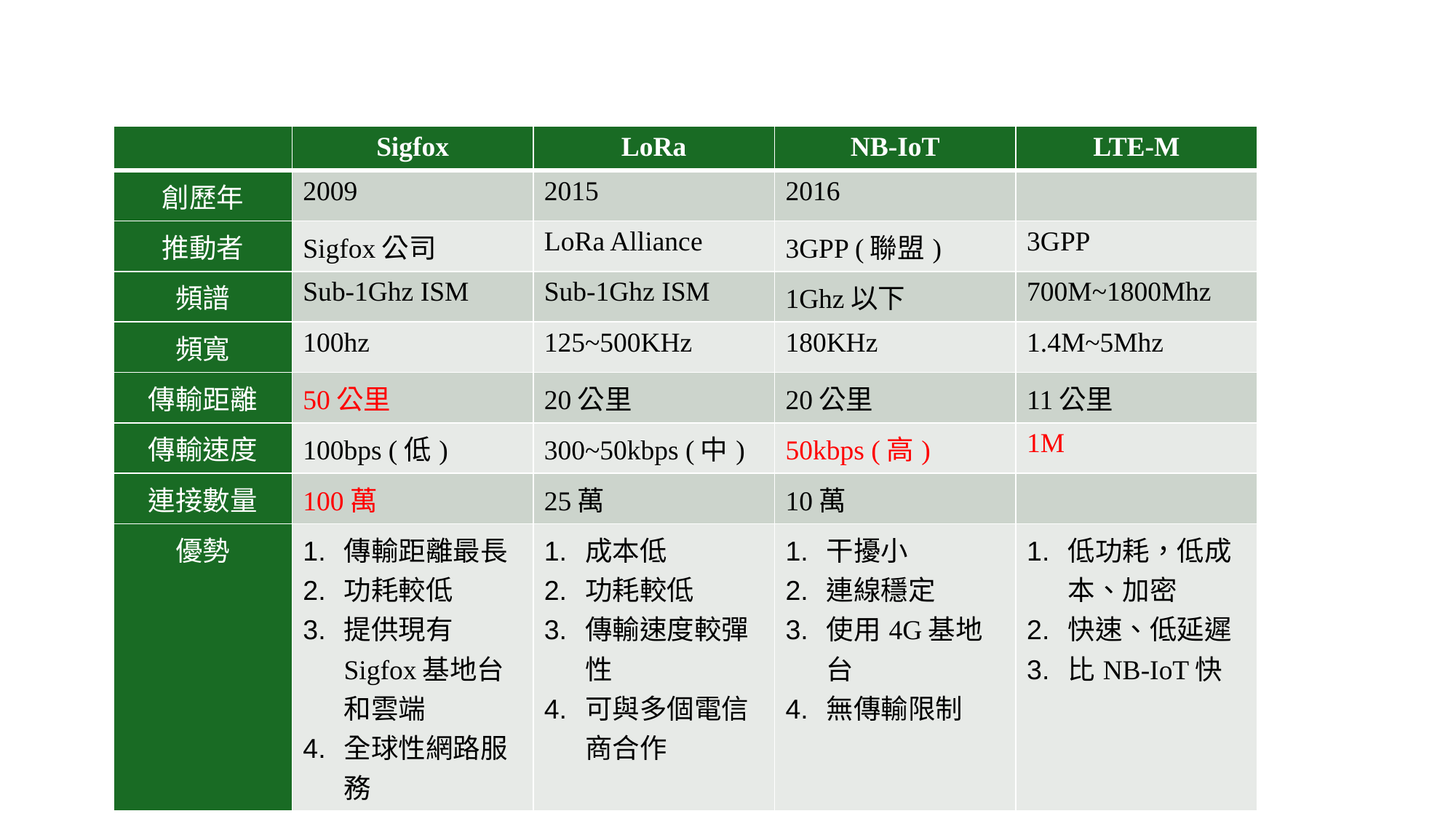

|  | Sigfox | LoRa | NB-IoT | LTE-M |
| --- | --- | --- | --- | --- |
| 創歷年 | 2009 | 2015 | 2016 |  |
| 推動者 | Sigfox公司 | LoRa Alliance | 3GPP (聯盟) | 3GPP |
| 頻譜 | Sub-1Ghz ISM | Sub-1Ghz ISM | 1Ghz以下 | 700M~1800Mhz |
| 頻寬 | 100hz | 125~500KHz | 180KHz | 1.4M~5Mhz |
| 傳輸距離 | 50公里 | 20公里 | 20公里 | 11公里 |
| 傳輸速度 | 100bps (低) | 300~50kbps (中) | 50kbps (高) | 1M |
| 連接數量 | 100萬 | 25萬 | 10萬 |  |
| 優勢 | 傳輸距離最長 功耗較低 提供現有Sigfox基地台和雲端 全球性網路服務 | 成本低 功耗較低 傳輸速度較彈性 可與多個電信商合作 | 干擾小 連線穩定 使用4G基地台 無傳輸限制 | 低功耗，低成本、加密 快速、低延遲 比NB-IoT快 |